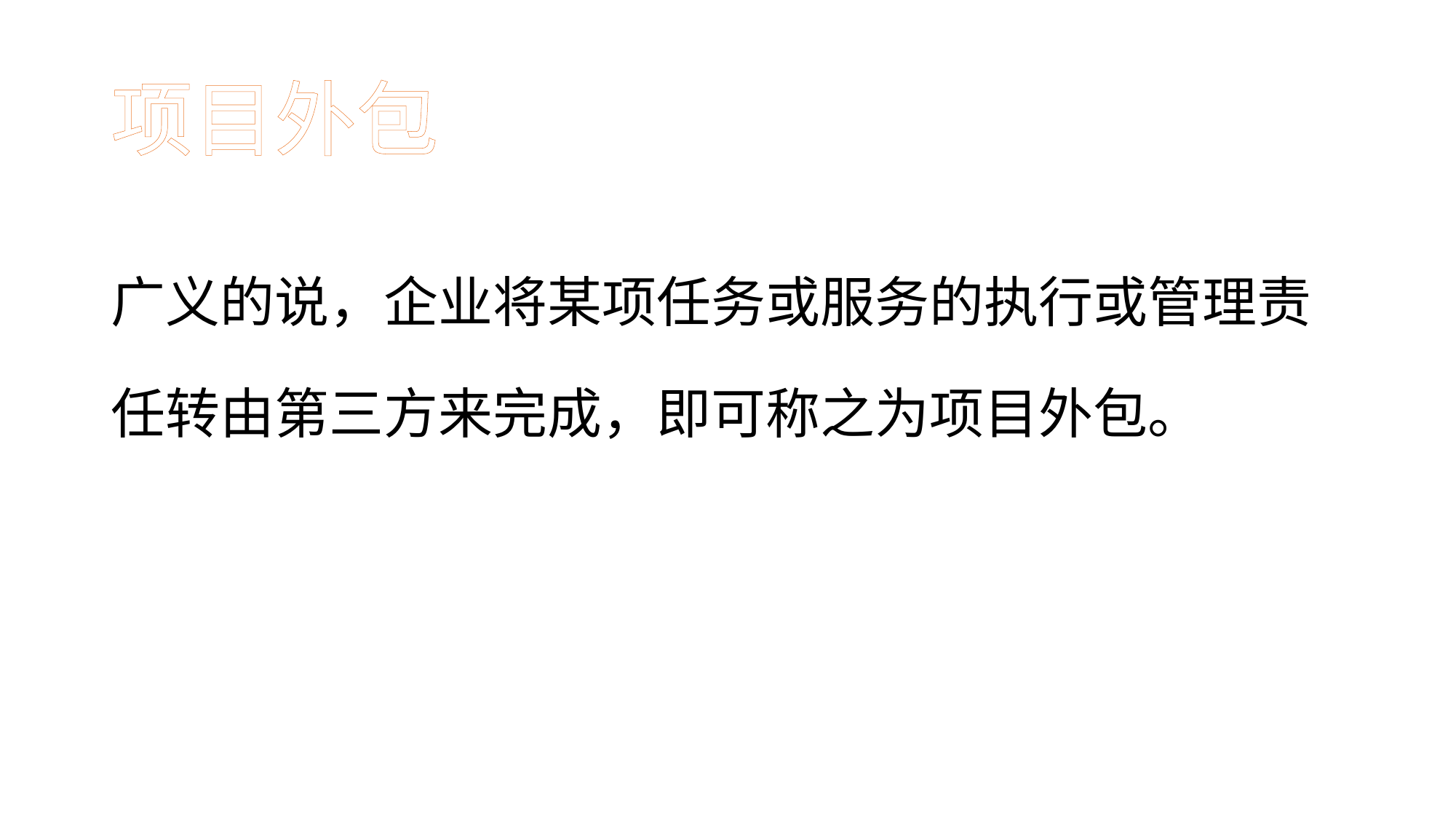

# 项目外包
广义的说，企业将某项任务或服务的执行或管理责任转由第三方来完成，即可称之为项目外包。